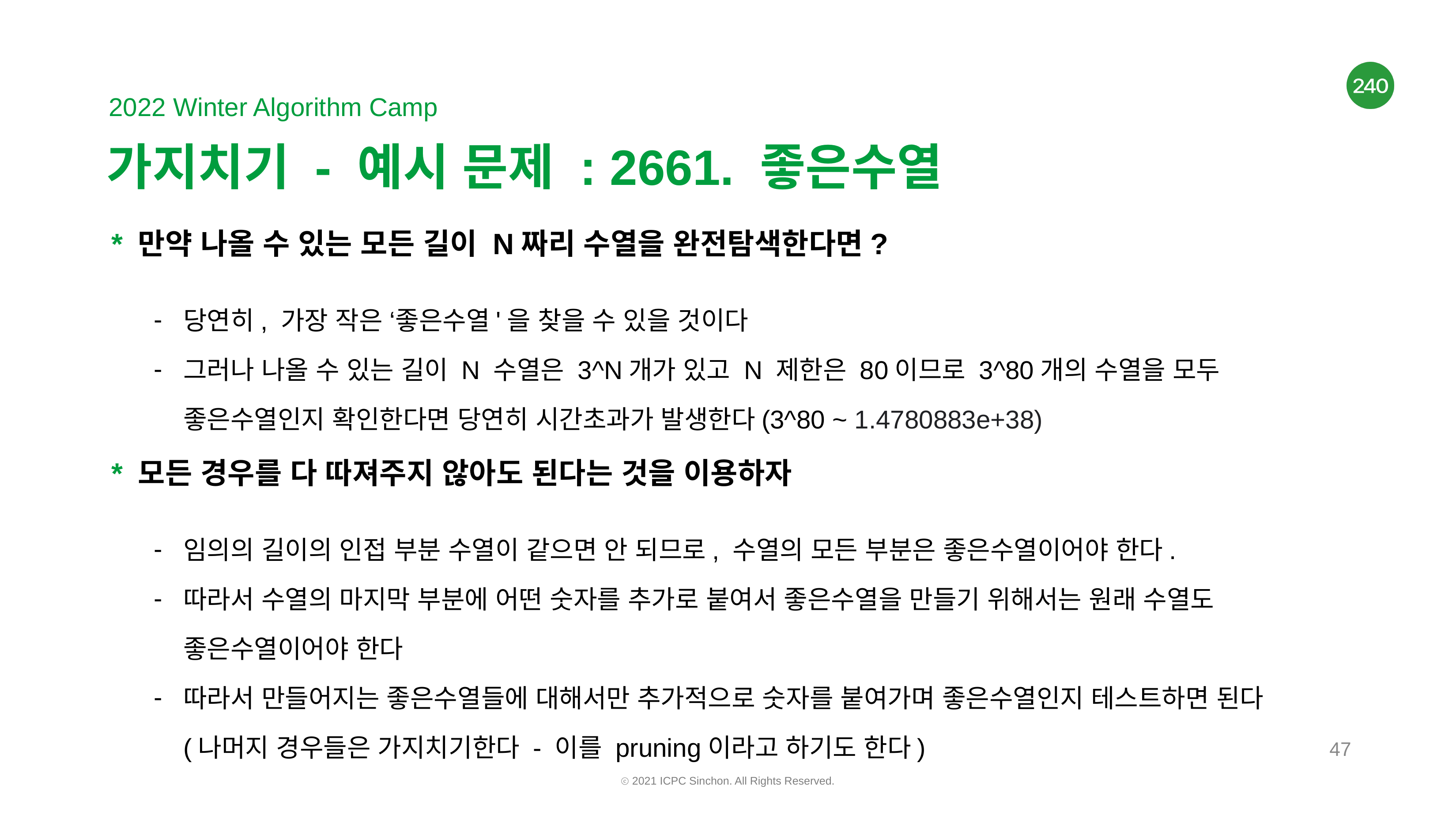

# 가지치기 - 예시 문제 : 2661. 좋은수열
* 만약 나올 수 있는 모든 길이 N짜리 수열을 완전탐색한다면?
당연히, 가장 작은 ‘좋은수열'을 찾을 수 있을 것이다
그러나 나올 수 있는 길이 N 수열은 3^N개가 있고 N 제한은 80이므로 3^80개의 수열을 모두 좋은수열인지 확인한다면 당연히 시간초과가 발생한다(3^80 ~ 1.4780883e+38)
* 모든 경우를 다 따져주지 않아도 된다는 것을 이용하자
임의의 길이의 인접 부분 수열이 같으면 안 되므로, 수열의 모든 부분은 좋은수열이어야 한다.
따라서 수열의 마지막 부분에 어떤 숫자를 추가로 붙여서 좋은수열을 만들기 위해서는 원래 수열도 좋은수열이어야 한다
따라서 만들어지는 좋은수열들에 대해서만 추가적으로 숫자를 붙여가며 좋은수열인지 테스트하면 된다 (나머지 경우들은 가지치기한다 - 이를 pruning이라고 하기도 한다)
47
ⓒ 2021 ICPC Sinchon. All Rights Reserved.